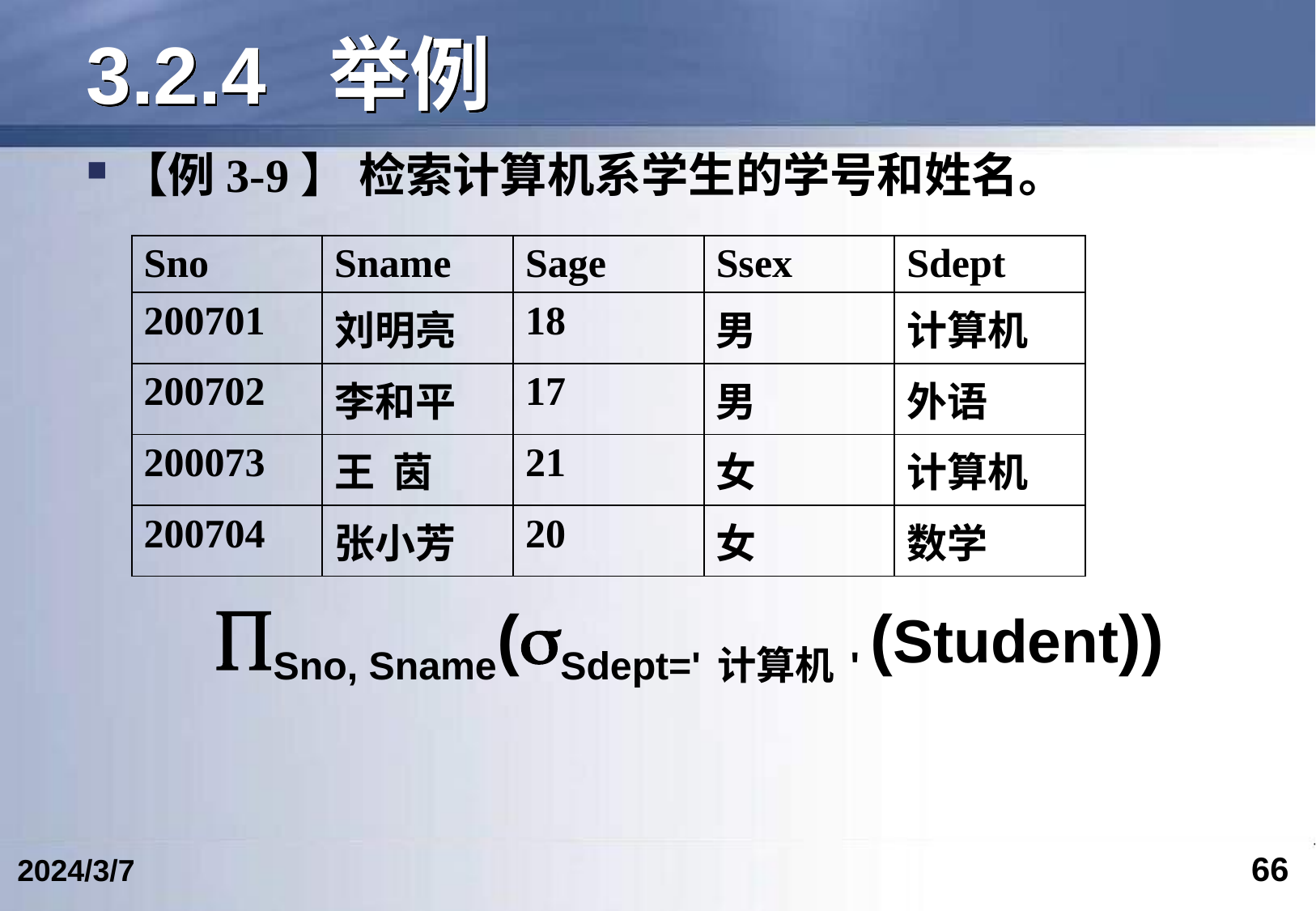

# 3.2.4	举例
【例3-9】 检索计算机系学生的学号和姓名。
| Sno | Sname | Sage | Ssex | Sdept |
| --- | --- | --- | --- | --- |
| 200701 | 刘明亮 | 18 | 男 | 计算机 |
| 200702 | 李和平 | 17 | 男 | 外语 |
| 200073 | 王 茵 | 21 | 女 | 计算机 |
| 200704 | 张小芳 | 20 | 女 | 数学 |
 ∏Sno, Sname(σSdept='计算机' (Student))
66
2024/3/7